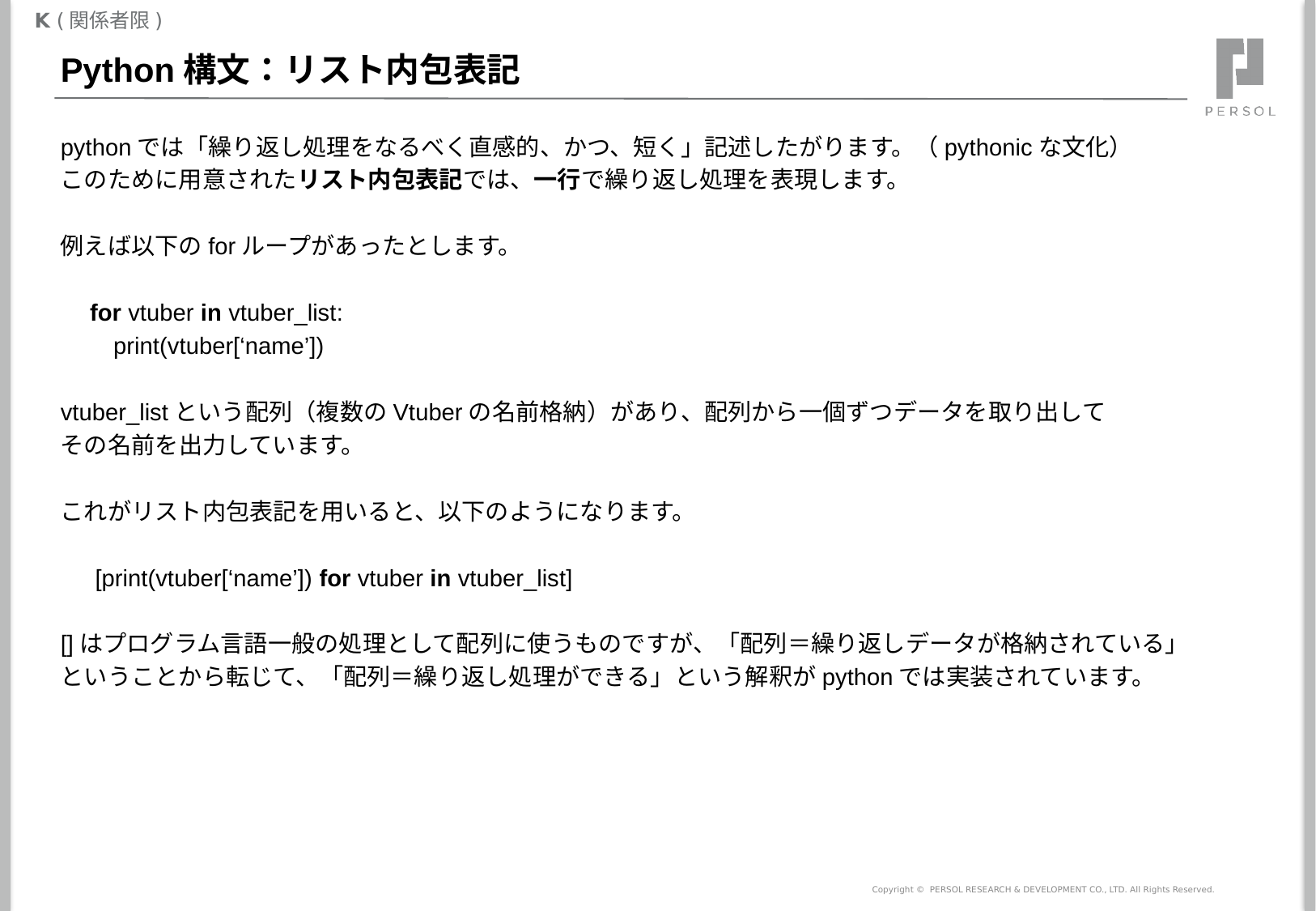

# Python構文：リスト内包表記
pythonでは「繰り返し処理をなるべく直感的、かつ、短く」記述したがります。（pythonicな文化）
このために用意されたリスト内包表記では、一行で繰り返し処理を表現します。

例えば以下のforループがあったとします。

　for vtuber in vtuber_list:
　　print(vtuber[‘name’])

vtuber_listという配列（複数のVtuberの名前格納）があり、配列から一個ずつデータを取り出して
その名前を出力しています。

これがリスト内包表記を用いると、以下のようになります。

　 [print(vtuber[‘name’]) for vtuber in vtuber_list]

[]はプログラム言語一般の処理として配列に使うものですが、「配列＝繰り返しデータが格納されている」
ということから転じて、「配列＝繰り返し処理ができる」という解釈がpythonでは実装されています。